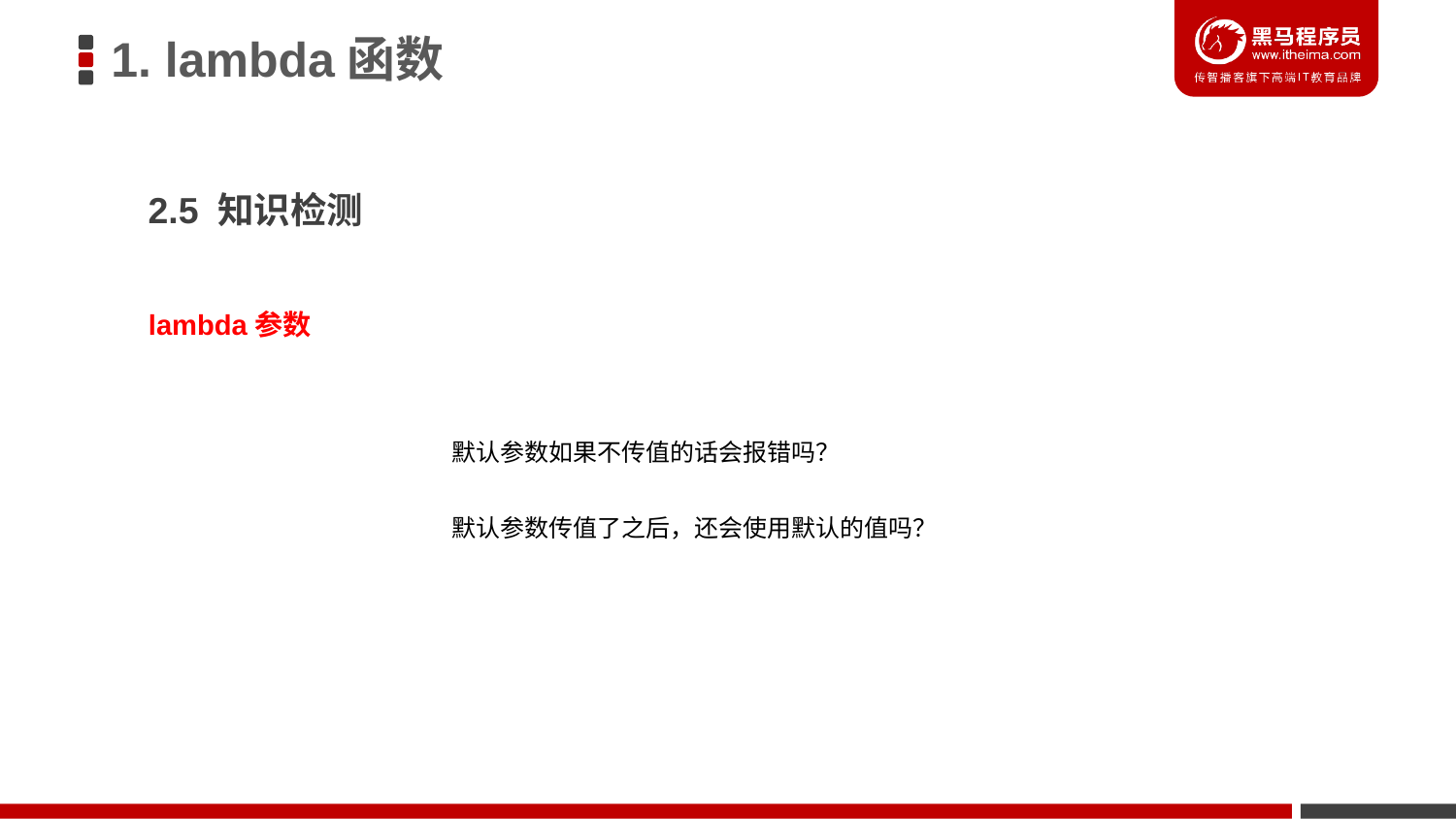

1. lambda函数
2.5 知识检测
lambda参数
	默认参数如果不传值的话会报错吗？

	默认参数传值了之后，还会使用默认的值吗？